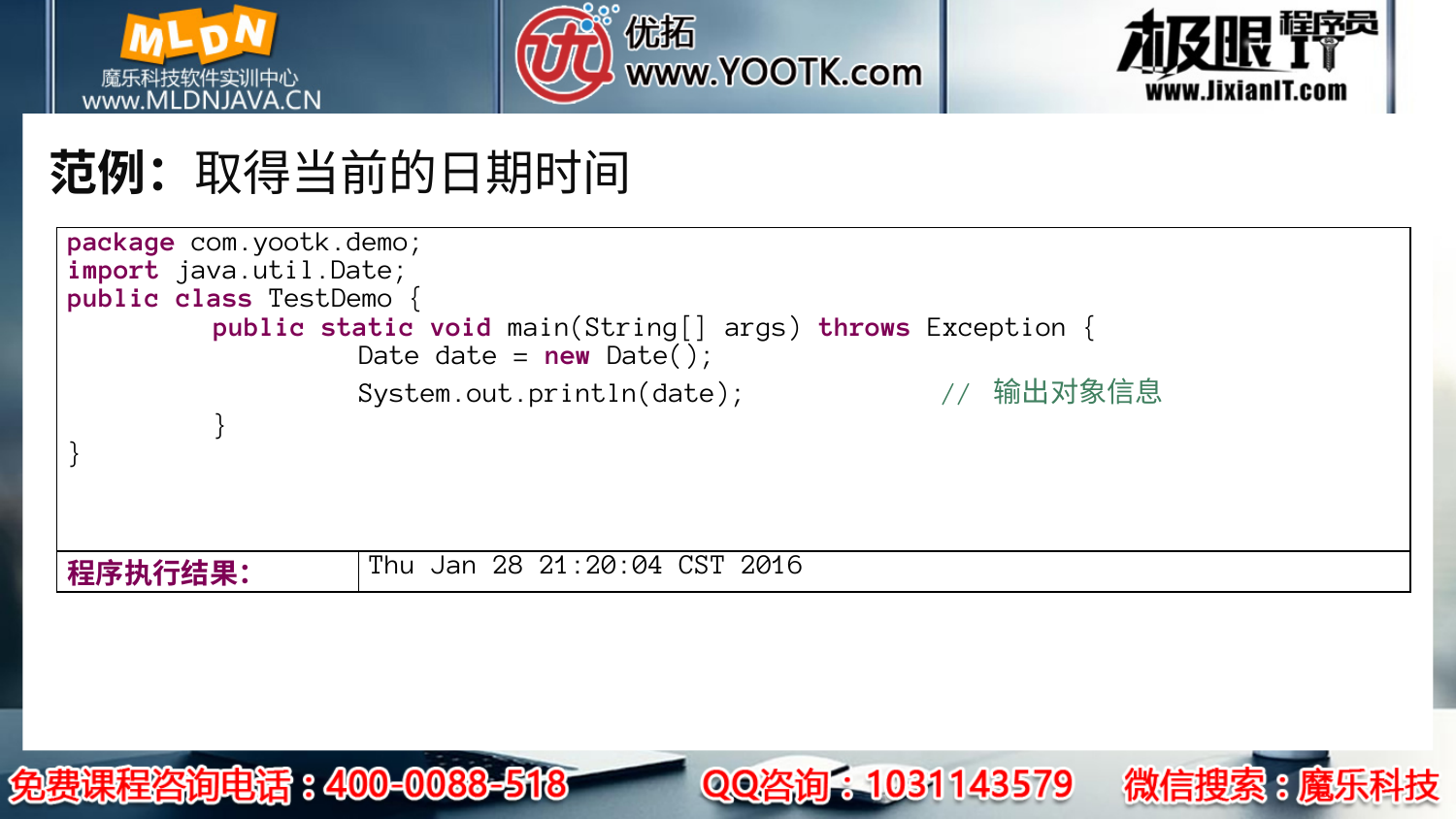

# 范例：取得当前的日期时间
| package com.yootk.demo; import java.util.Date; public class TestDemo { public static void main(String[] args) throws Exception { Date date = new Date(); System.out.println(date); // 输出对象信息 } } |  |
| --- | --- |
| 程序执行结果： | Thu Jan 28 21:20:04 CST 2016 |